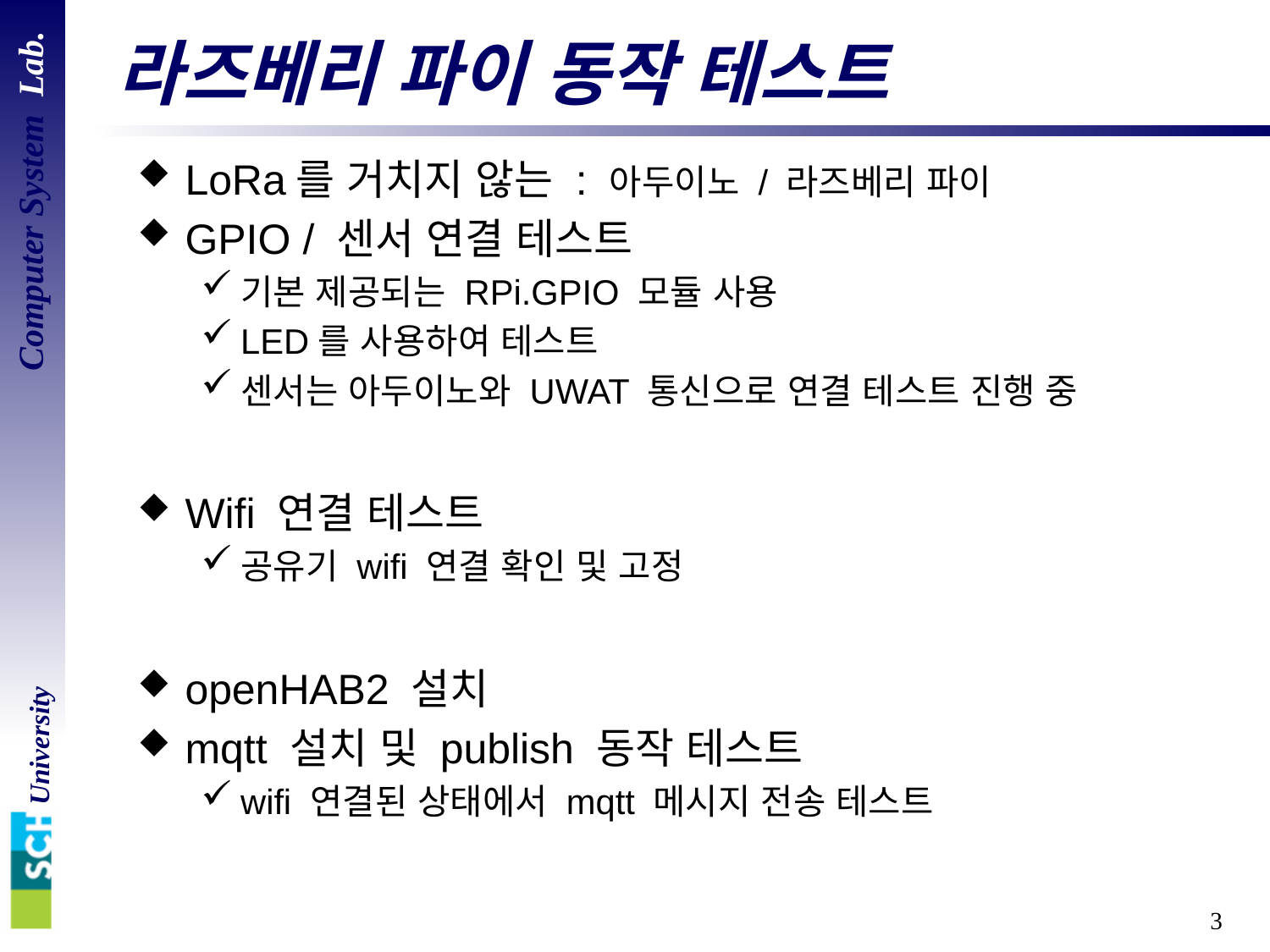

# 라즈베리 파이 동작 테스트
LoRa를 거치지 않는 : 아두이노 / 라즈베리 파이
GPIO / 센서 연결 테스트
기본 제공되는 RPi.GPIO 모듈 사용
LED를 사용하여 테스트
센서는 아두이노와 UWAT 통신으로 연결 테스트 진행 중

Wifi 연결 테스트
공유기 wifi 연결 확인 및 고정

openHAB2 설치
mqtt 설치 및 publish 동작 테스트
wifi 연결된 상태에서 mqtt 메시지 전송 테스트